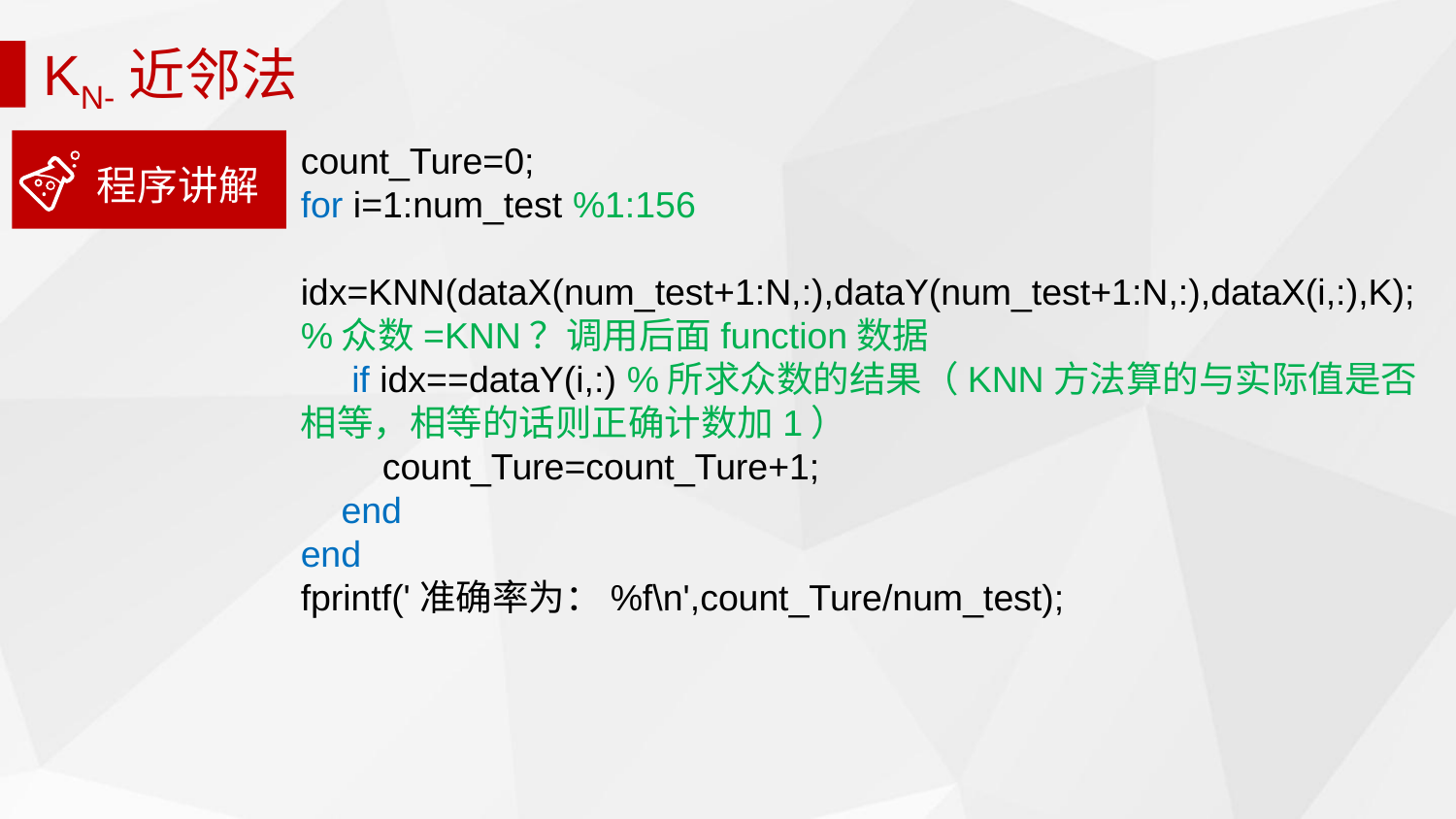

KN-近邻法

count_Ture=0;
for i=1:num_test %1:156
    idx=KNN(dataX(num_test+1:N,:),dataY(num_test+1:N,:),dataX(i,:),K);%众数=KNN？调用后面function数据
     if idx==dataY(i,:) %所求众数的结果（KNN方法算的与实际值是否相等，相等的话则正确计数加1）
        count_Ture=count_Ture+1;
    end
end
fprintf('准确率为：%f\n',count_Ture/num_test);
程序讲解